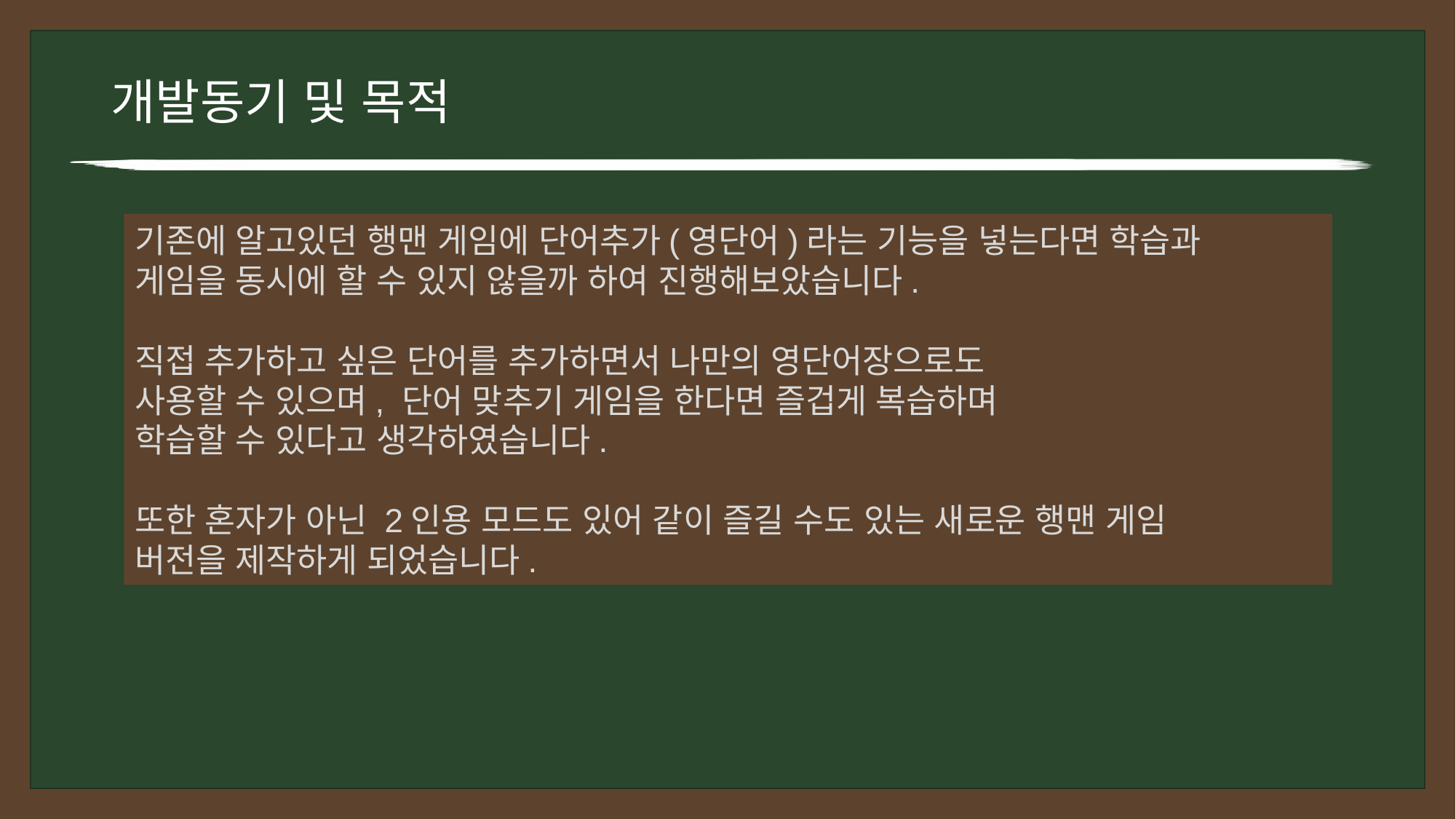

# 개발동기 및 목적
기존에 알고있던 행맨 게임에 단어추가(영단어)라는 기능을 넣는다면 학습과
게임을 동시에 할 수 있지 않을까 하여 진행해보았습니다.

직접 추가하고 싶은 단어를 추가하면서 나만의 영단어장으로도
사용할 수 있으며, 단어 맞추기 게임을 한다면 즐겁게 복습하며
학습할 수 있다고 생각하였습니다.

또한 혼자가 아닌 2인용 모드도 있어 같이 즐길 수도 있는 새로운 행맨 게임
버전을 제작하게 되었습니다.